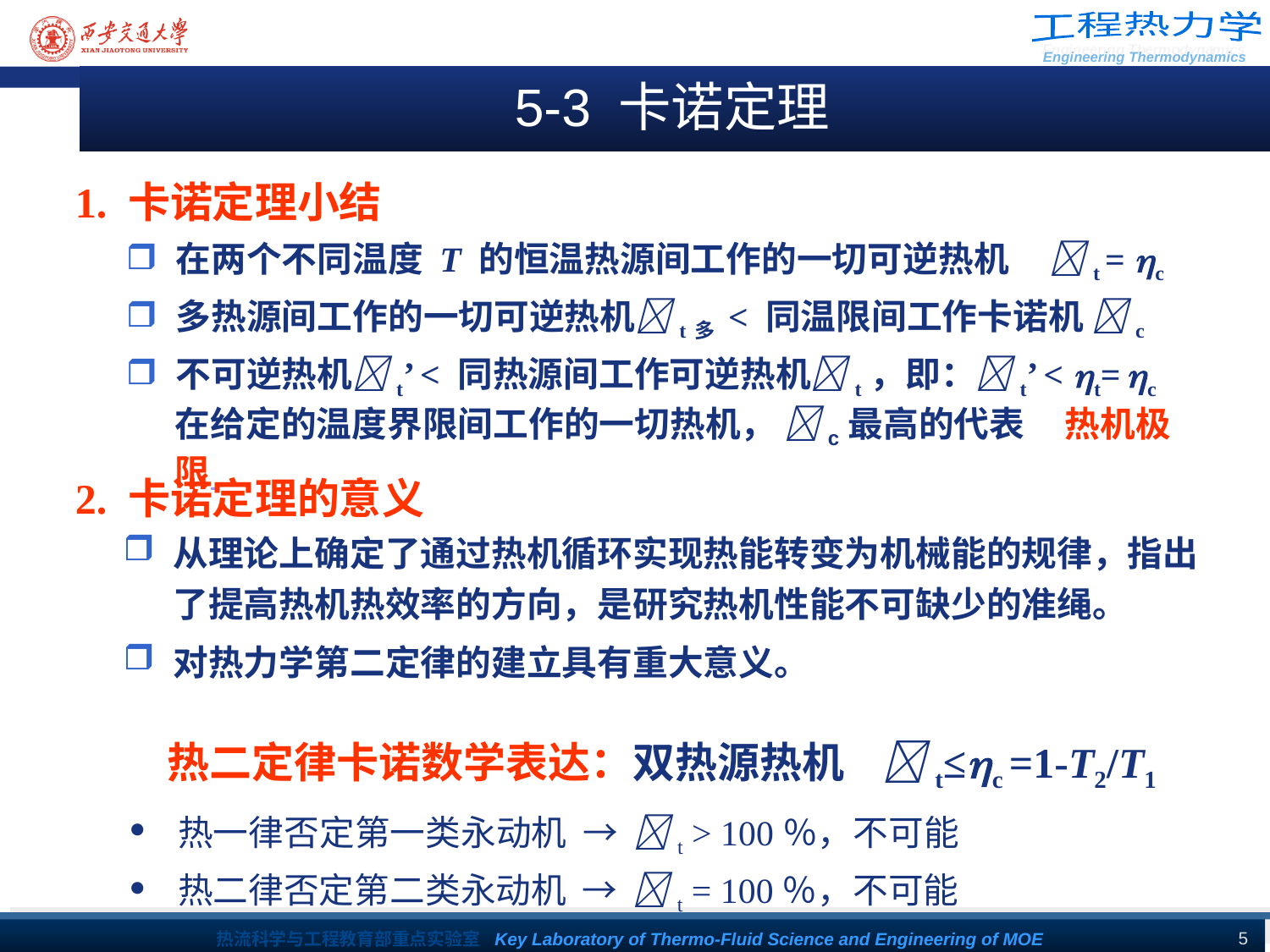

5-3 卡诺定理
1. 卡诺定理小结
在两个不同温度 T 的恒温热源间工作的一切可逆热机     ηt = ηc
多热源间工作的一切可逆热机ηt多 < 同温限间工作卡诺机 ηc
不可逆热机ηt’ < 同热源间工作可逆热机ηt，即：ηt’ < ηt= ηc
在给定的温度界限间工作的一切热机， ηc最高的代表     热机极限
2. 卡诺定理的意义
从理论上确定了通过热机循环实现热能转变为机械能的规律，指出了提高热机热效率的方向，是研究热机性能不可缺少的准绳。
对热力学第二定律的建立具有重大意义。
热二定律卡诺数学表达：双热源热机    ηt≤ηc =1-T2/T1
 热一律否定第一类永动机  →  ηt > 100％，不可能
 热二律否定第二类永动机  →  ηt = 100％，不可能
5